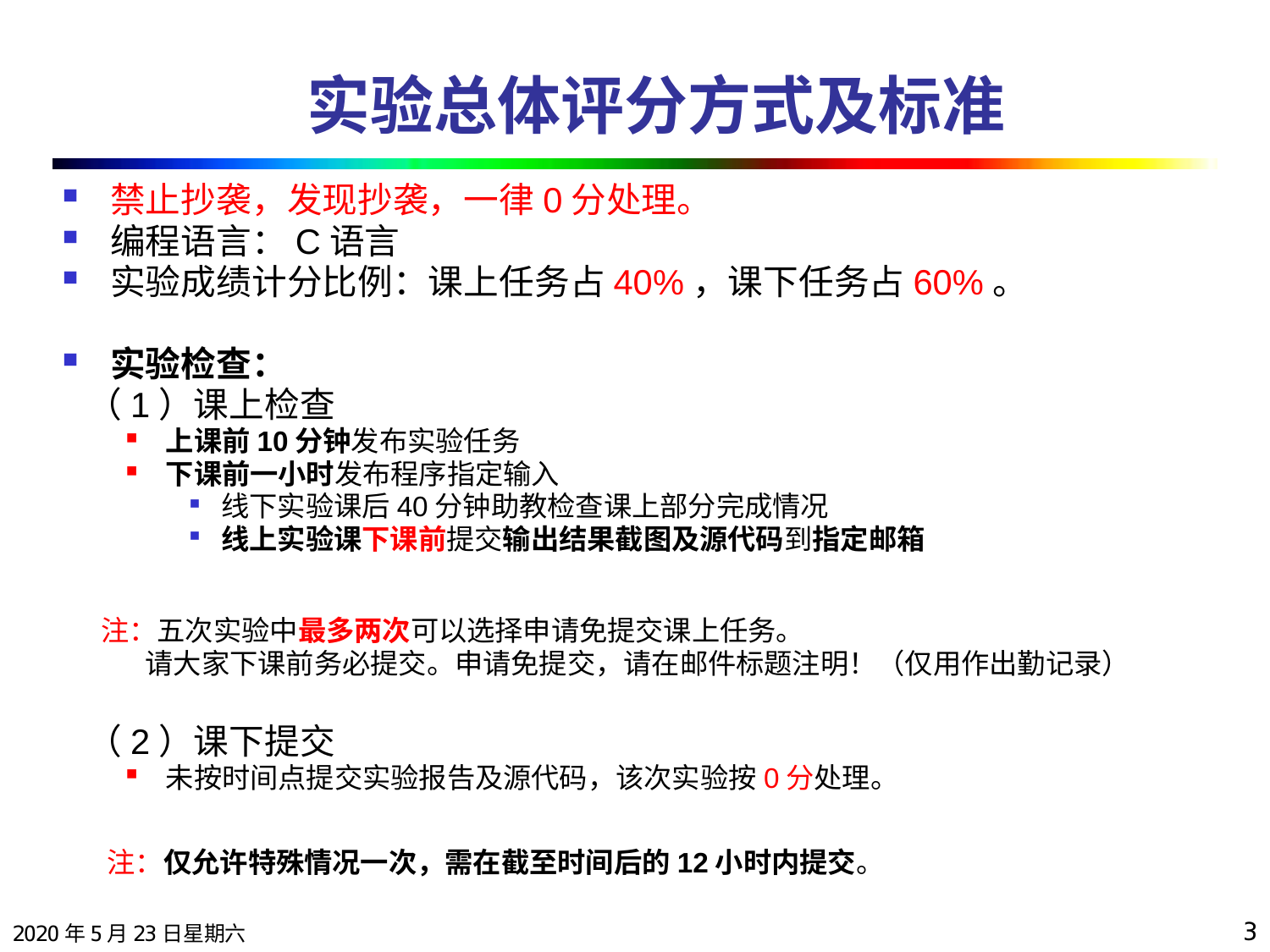

# 实验总体评分方式及标准
禁止抄袭，发现抄袭，一律0分处理。
编程语言：C语言
实验成绩计分比例：课上任务占40%，课下任务占60%。

实验检查：
  （1）课上检查
上课前10分钟发布实验任务
下课前一小时发布程序指定输入
线下实验课后40分钟助教检查课上部分完成情况
线上实验课下课前提交输出结果截图及源代码到指定邮箱

     注：五次实验中最多两次可以选择申请免提交课上任务。
            请大家下课前务必提交。申请免提交，请在邮件标题注明！（仅用作出勤记录）

  （2）课下提交
未按时间点提交实验报告及源代码，该次实验按0分处理。

      注：仅允许特殊情况一次，需在截至时间后的12小时内提交。

2020年5月23日星期六
3